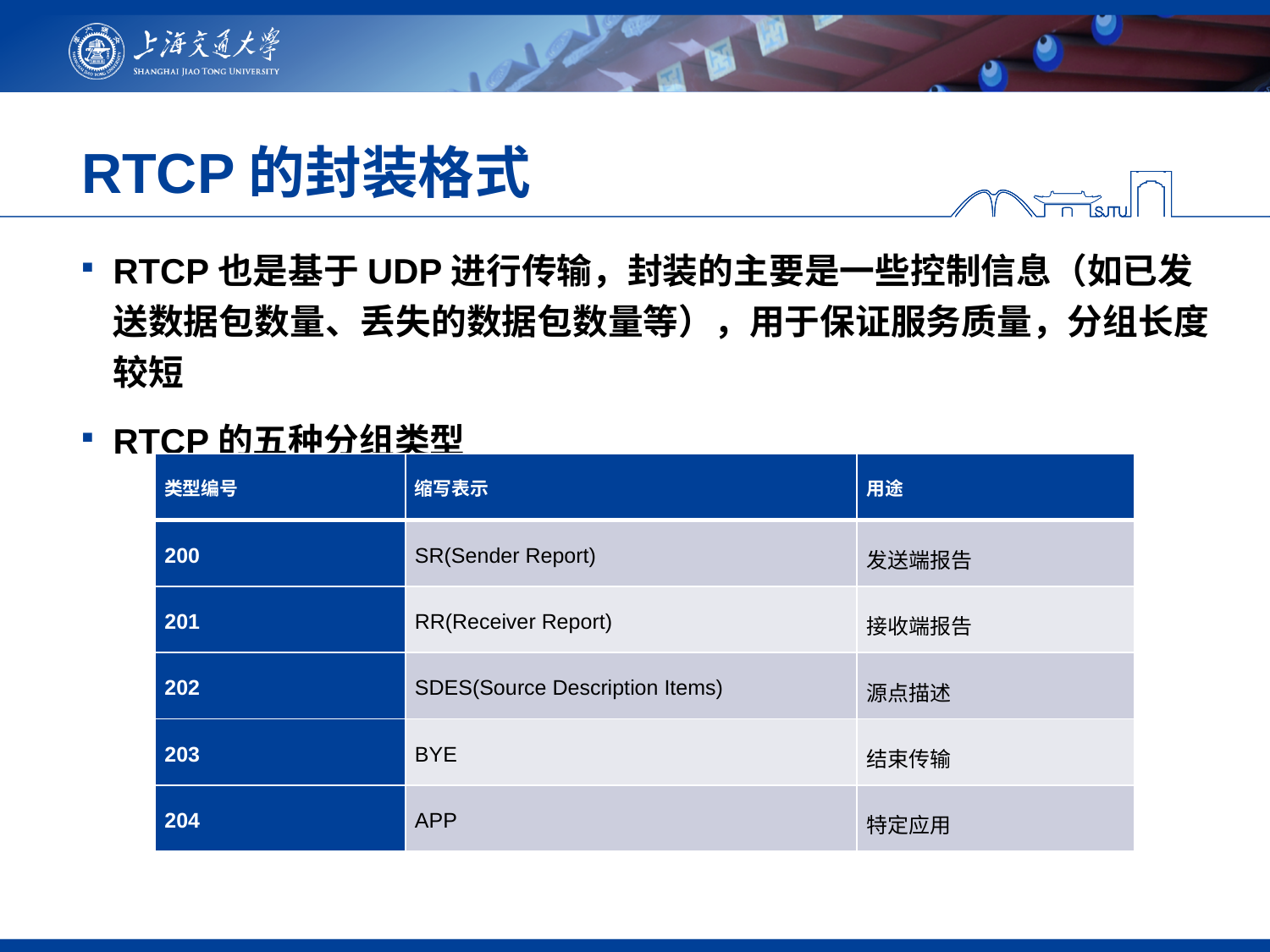

# RTCP的封装格式
RTCP也是基于UDP进行传输，封装的主要是一些控制信息（如已发送数据包数量、丢失的数据包数量等），用于保证服务质量，分组长度较短
RTCP的五种分组类型

| 类型编号 | 缩写表示 | 用途 |
| --- | --- | --- |
| 200 | SR(Sender Report) | 发送端报告 |
| 201 | RR(Receiver Report) | 接收端报告 |
| 202 | SDES(Source Description Items) | 源点描述 |
| 203 | BYE | 结束传输 |
| 204 | APP | 特定应用 |